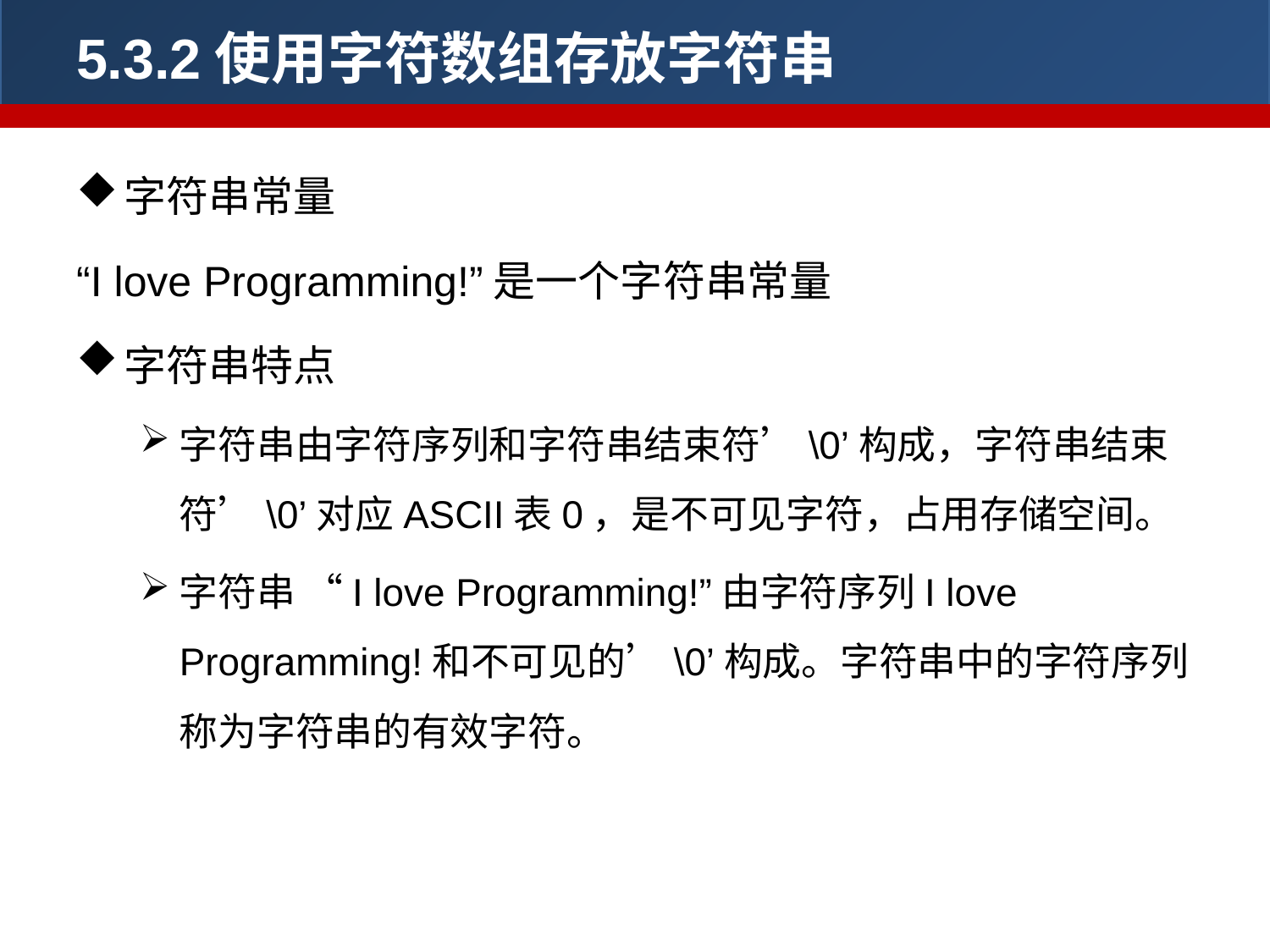

5.3.2使用字符数组存放字符串
字符串常量
“I love Programming!”是一个字符串常量
字符串特点
字符串由字符序列和字符串结束符’\0’构成，字符串结束符’\0’对应ASCII表0，是不可见字符，占用存储空间。
字符串 “I love Programming!”由字符序列I love Programming!和不可见的’\0’构成。字符串中的字符序列称为字符串的有效字符。